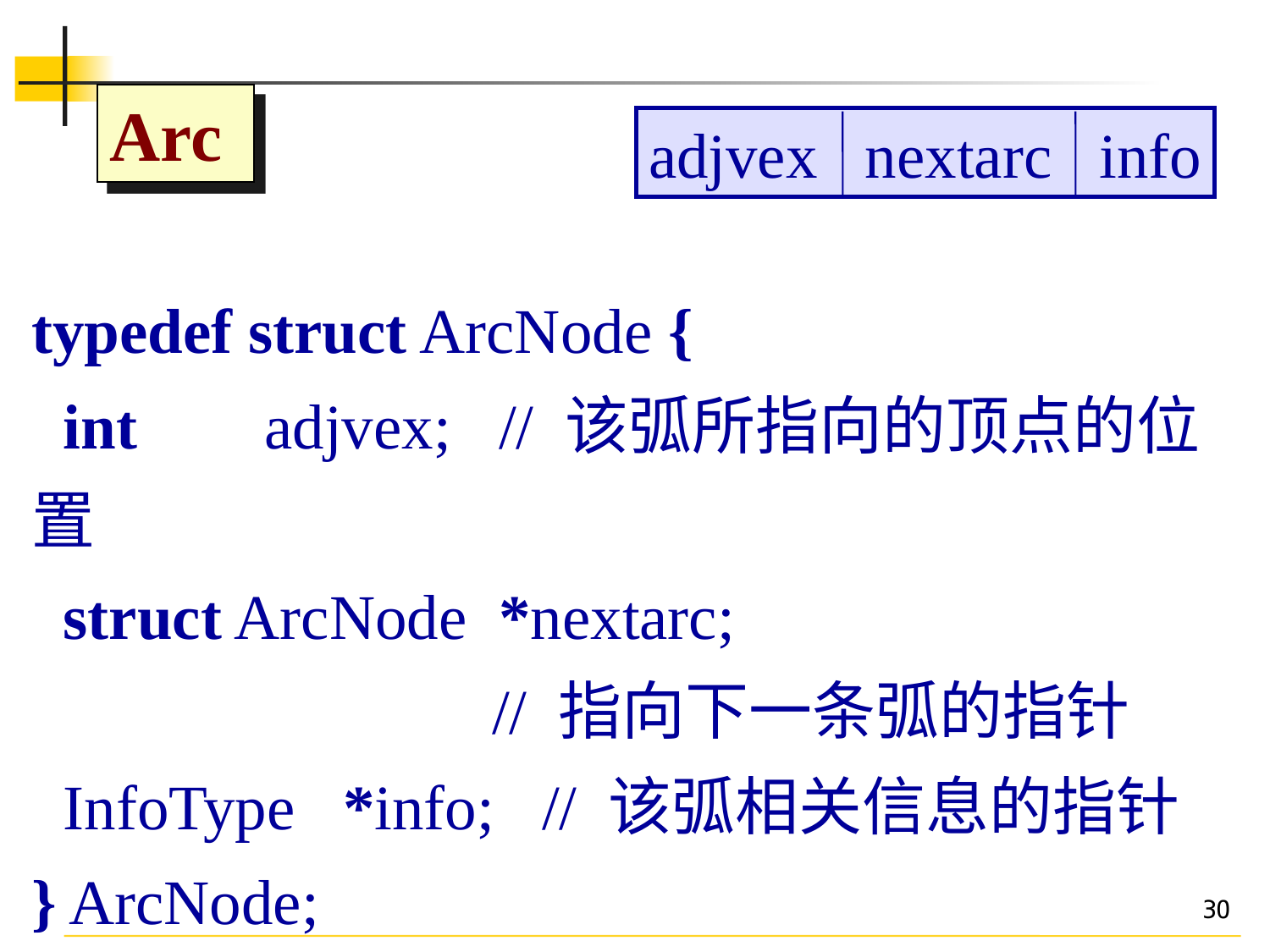

Arc
adjvex   nextarc   info

typedef struct ArcNode {
  int        adjvex;   // 该弧所指向的顶点的位置
  struct ArcNode  *nextarc;
                             // 指向下一条弧的指针
  InfoType   *info;   // 该弧相关信息的指针
} ArcNode;
30